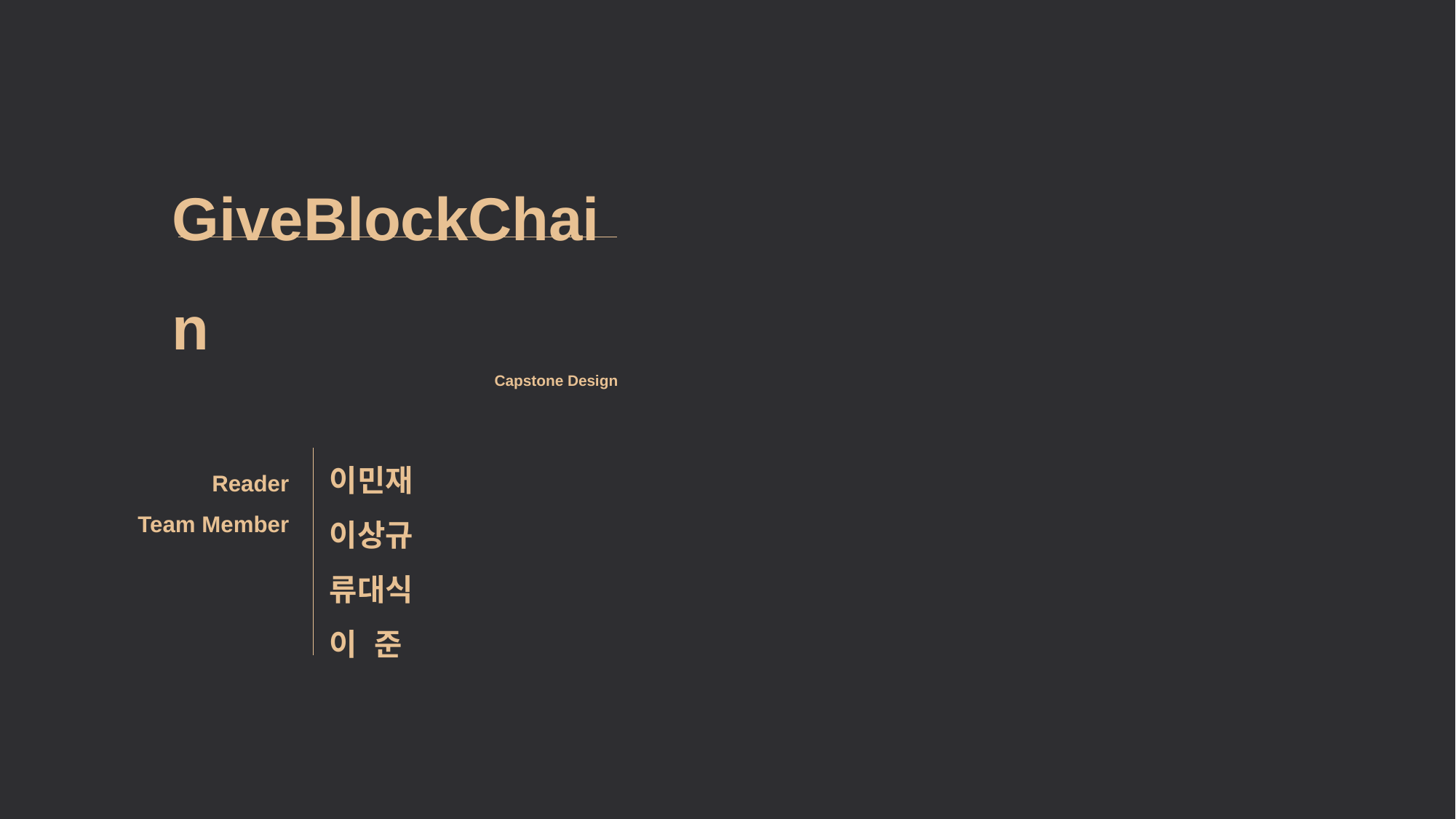

GiveBlockChain
                 Capstone Design
이민재
이상규
류대식
이  준

Reader
Team Member